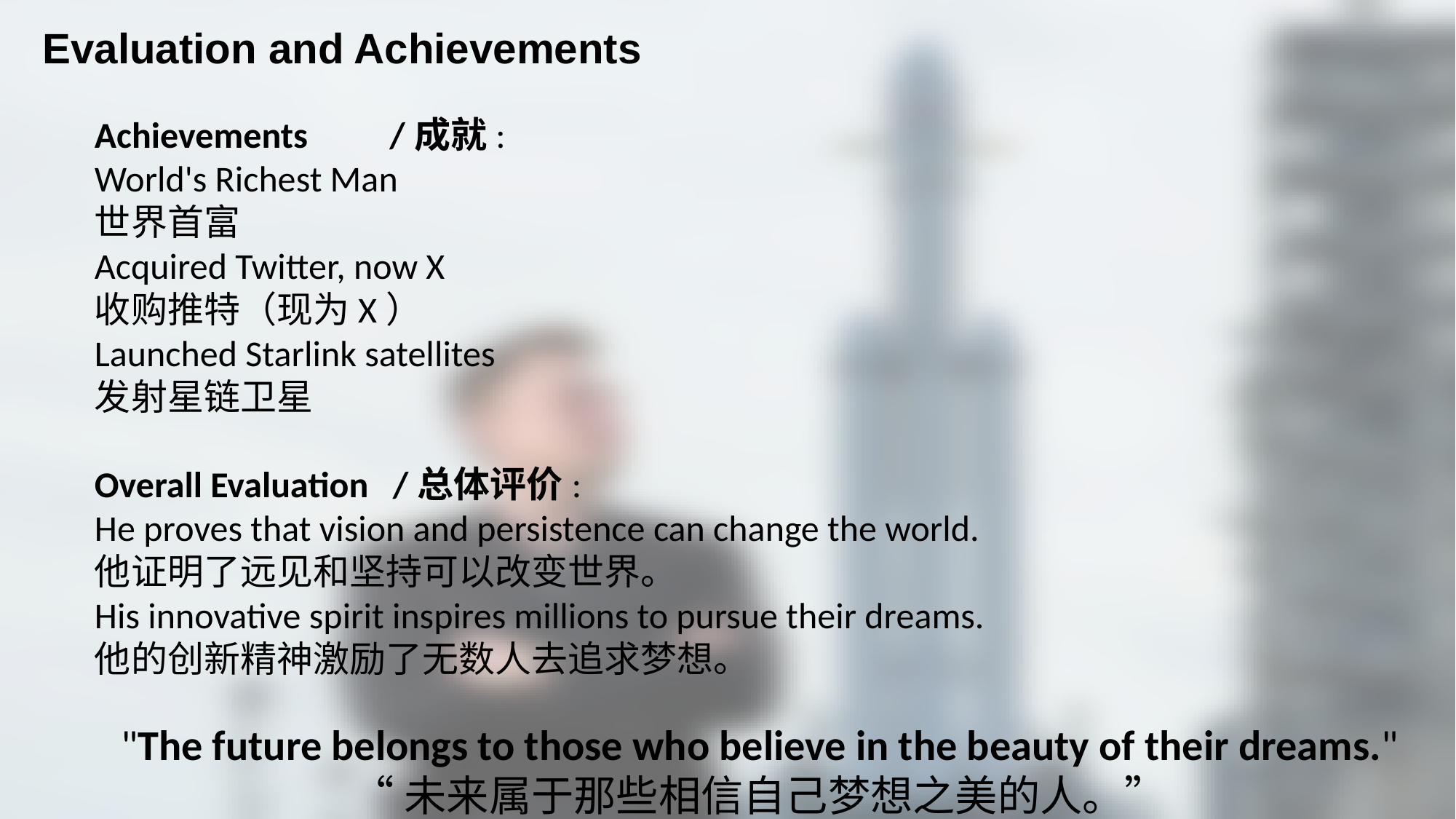

Evaluation and Achievements
Achievements          /成就:
World's Richest Man
世界首富
Acquired Twitter, now X
收购推特（现为X）
Launched Starlink satellites
发射星链卫星

Overall Evaluation   /总体评价:
He proves that vision and persistence can change the world.
他证明了远见和坚持可以改变世界。
His innovative spirit inspires millions to pursue their dreams.
他的创新精神激励了无数人去追求梦想。

"The future belongs to those who believe in the beauty of their dreams."
“未来属于那些相信自己梦想之美的人。”